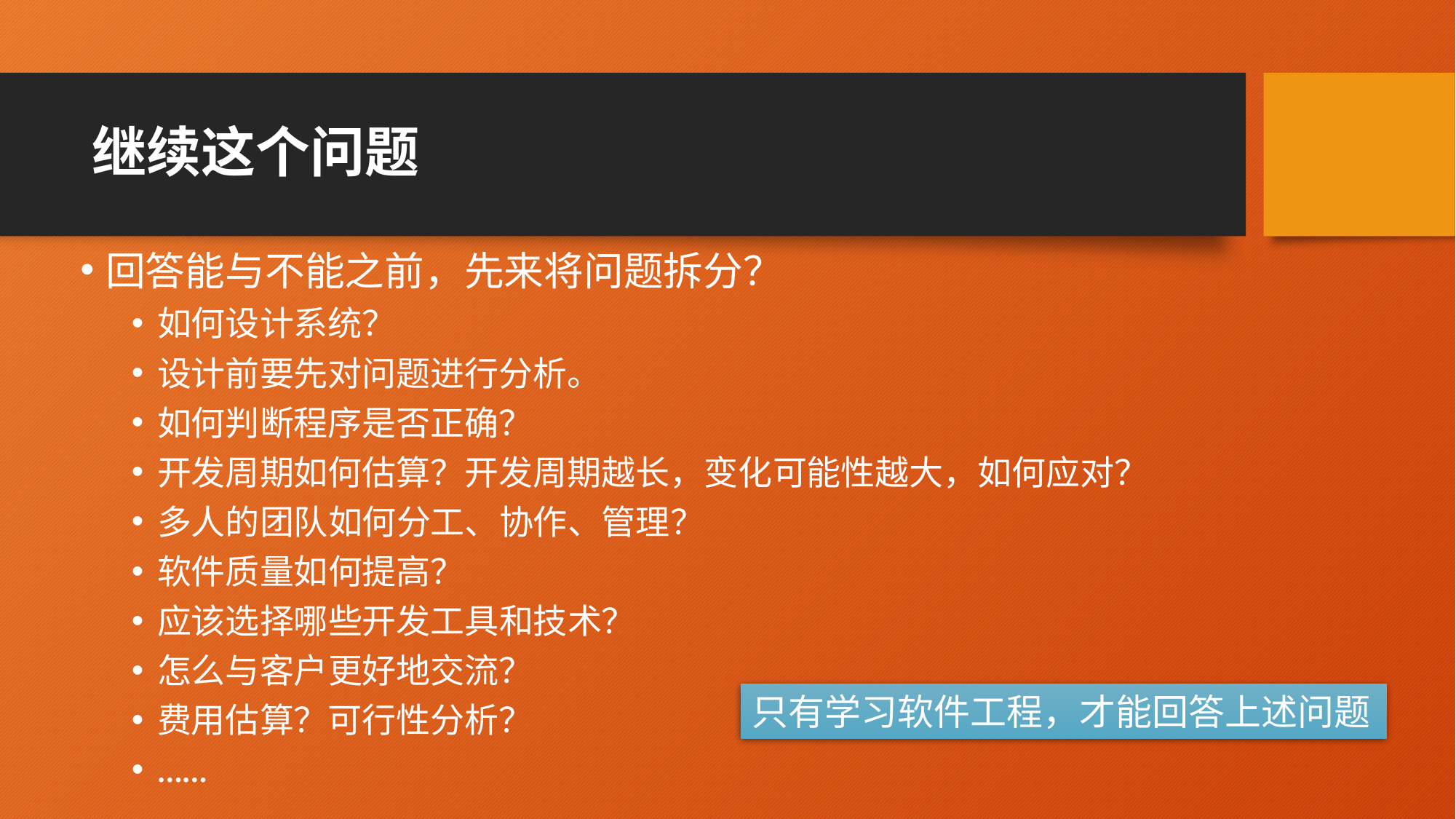

# 继续这个问题
回答能与不能之前，先来将问题拆分？
如何设计系统？
设计前要先对问题进行分析。
如何判断程序是否正确？
开发周期如何估算？开发周期越长，变化可能性越大，如何应对？
多人的团队如何分工、协作、管理？
软件质量如何提高？
应该选择哪些开发工具和技术？
怎么与客户更好地交流？
费用估算？可行性分析？
……

只有学习软件工程，才能回答上述问题